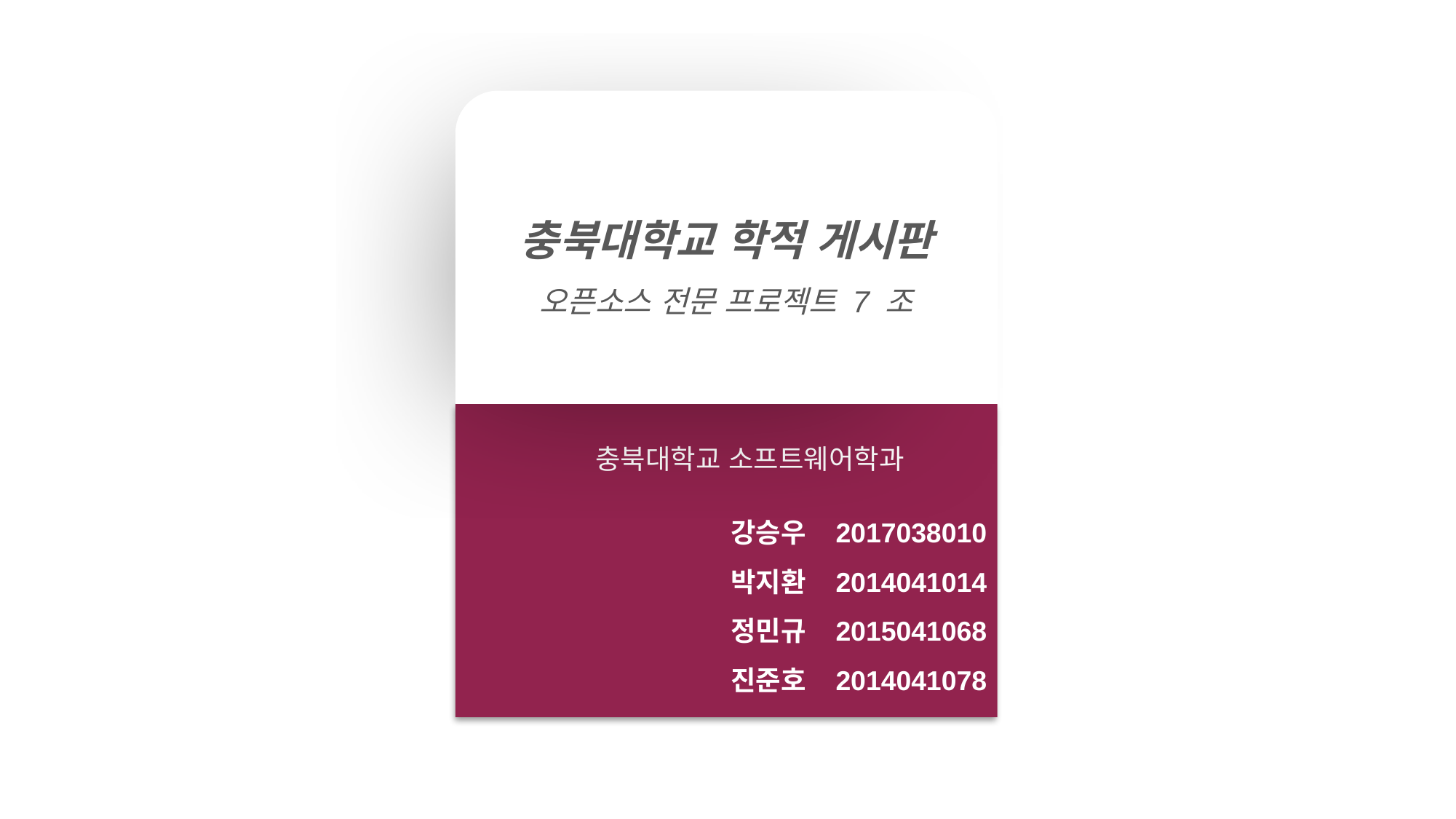

충북대학교 학적 게시판
오픈소스 전문 프로젝트 7 조
충북대학교 소프트웨어학과

 강승우   2017038010
박지환   2014041014
정민규   2015041068
진준호   2014041078